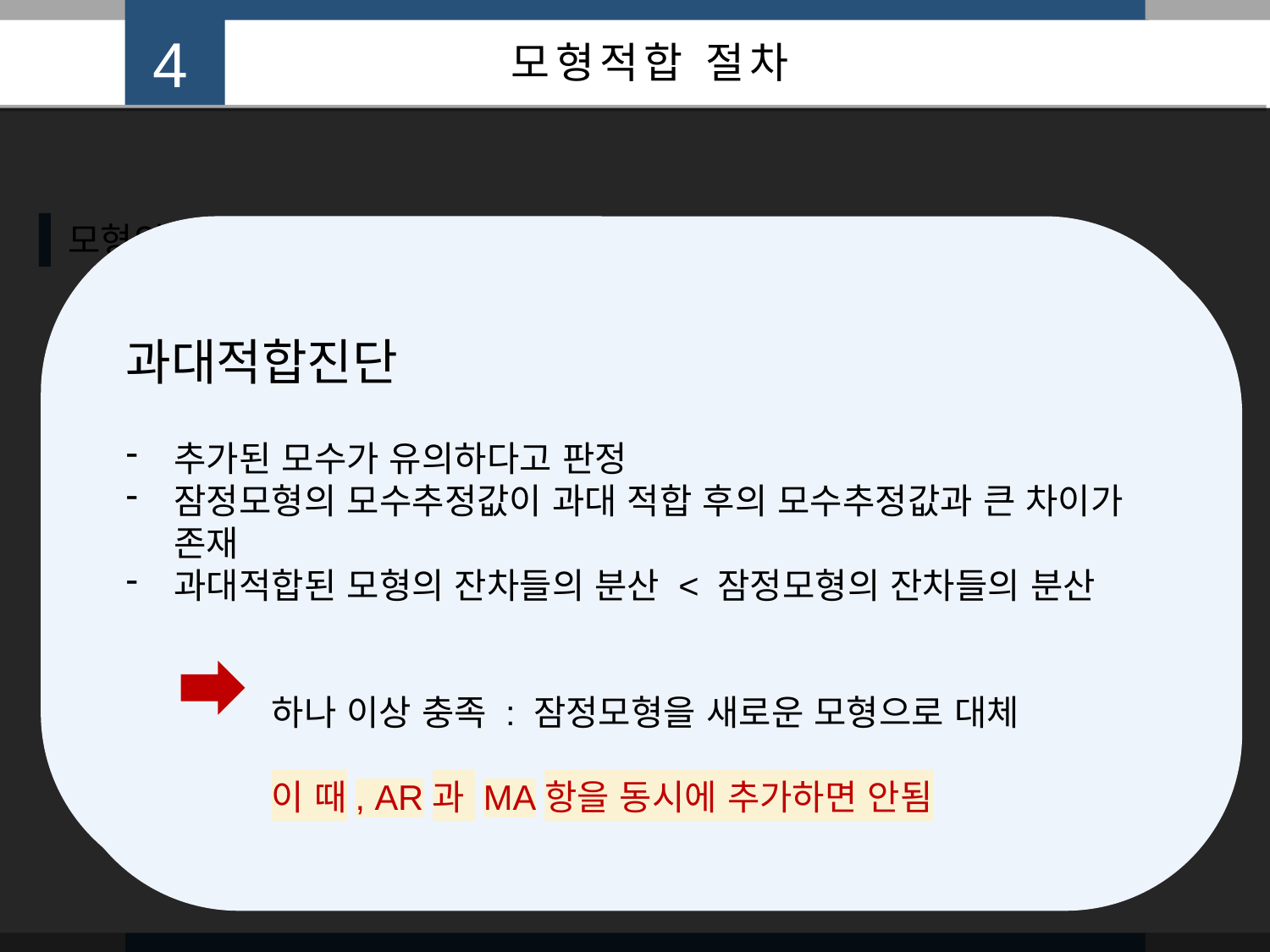

4
모형적합 절차

모형의 진단

과대적합진단 후

추가된 모수가 유의하다고 판정
잠정모형의 모수추정값이 과대 적합 후의 모수추정값과 큰 차이가 존재
과대적합된 모형의 잔차들의 분산 < 잠정모형의 잔차들의 분산
	 하나 이상 충족 : 잠정모형을 새로운 모형으로 대체
과대적합진단

추가된 모수가 유의하다고 판정
잠정모형의 모수추정값이 과대 적합 후의 모수추정값과 큰 차이가 존재
과대적합된 모형의 잔차들의 분산 < 잠정모형의 잔차들의 분산
	 하나 이상 충족 : 잠정모형을 새로운 모형으로 대체

 	 이 때, AR과 MA항을 동시에 추가하면 안됨
잔차 분석 : 잔차를 이용하여 모형에 대한 가정이 옳은 지 판단

과대적합진단 : 잠정모형에 모수를 추가하여 더 많은 개수의 모수를 포함하는 모형을 적합